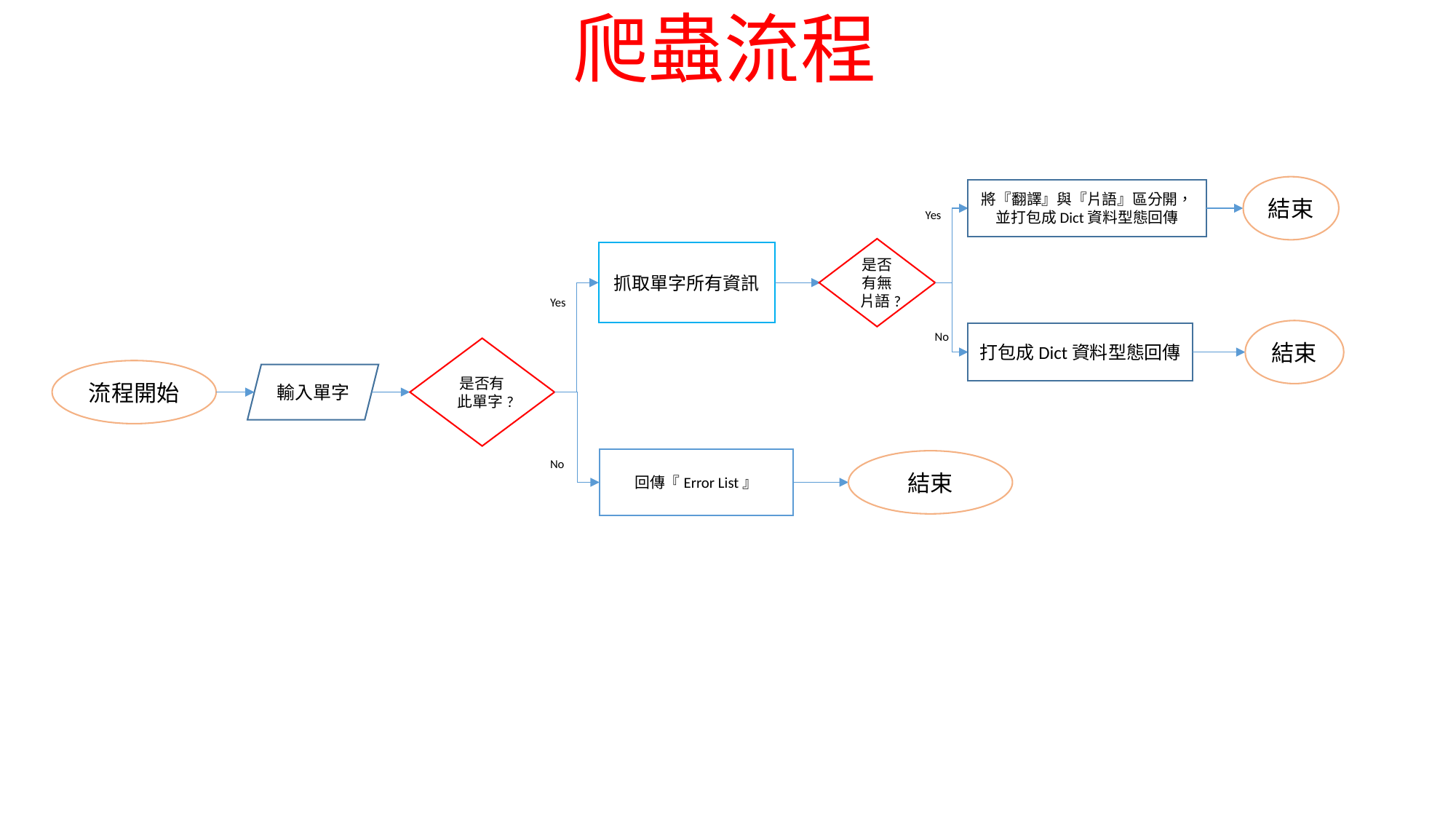

爬蟲流程
結束
將『翻譯』與『片語』區分開，並打包成Dict資料型態回傳
Yes
是否有無片語?
抓取單字所有資訊
Yes
結束
打包成Dict資料型態回傳
No
是否有此單字?
流程開始
輸入單字
回傳『Error List』
結束
No